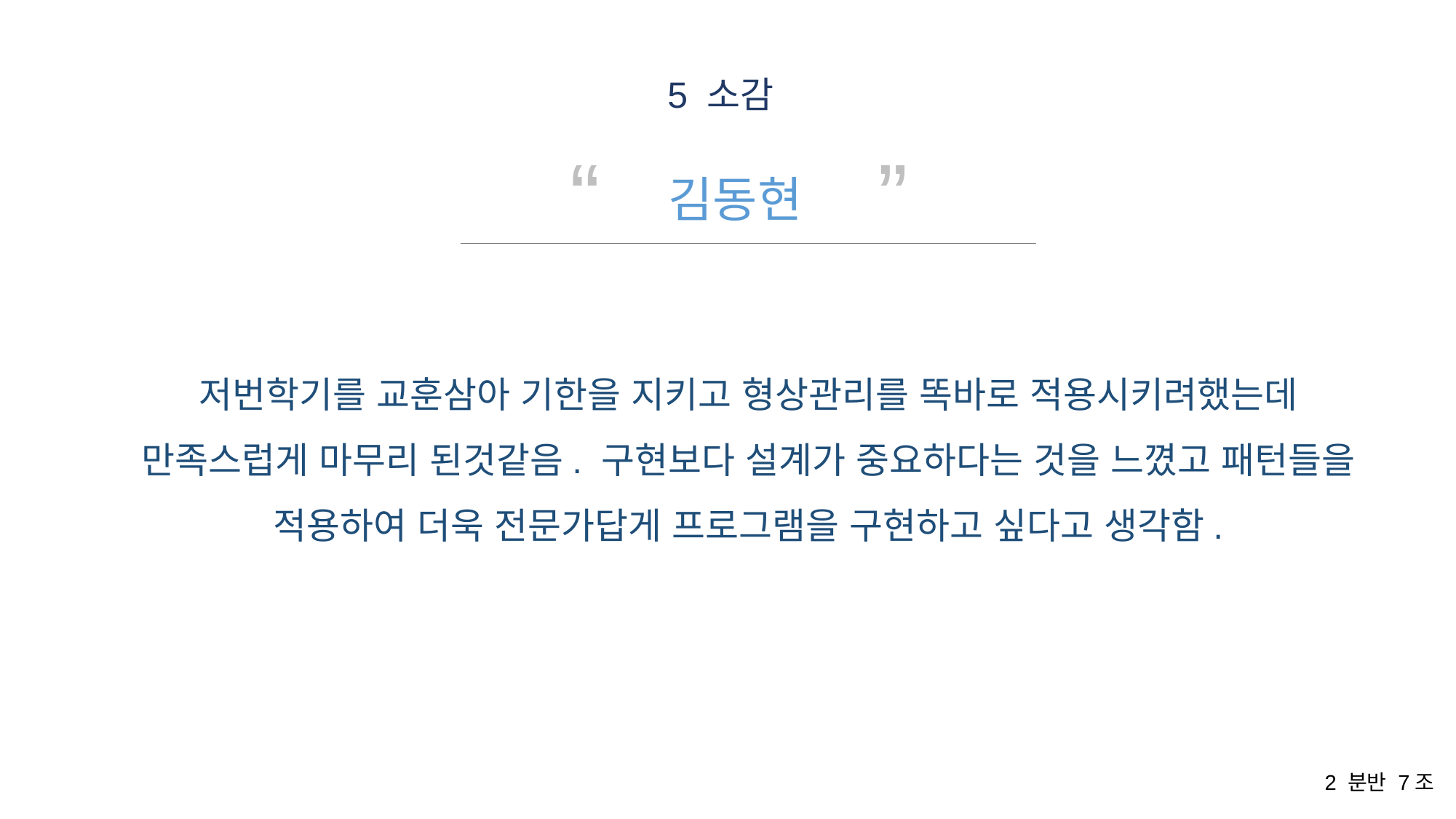

5 소감
“           ”
김동현
저번학기를 교훈삼아 기한을 지키고 형상관리를 똑바로 적용시키려했는데 만족스럽게 마무리 된것같음. 구현보다 설계가 중요하다는 것을 느꼈고 패턴들을 적용하여 더욱 전문가답게 프로그램을 구현하고 싶다고 생각함.
2 분반 7조